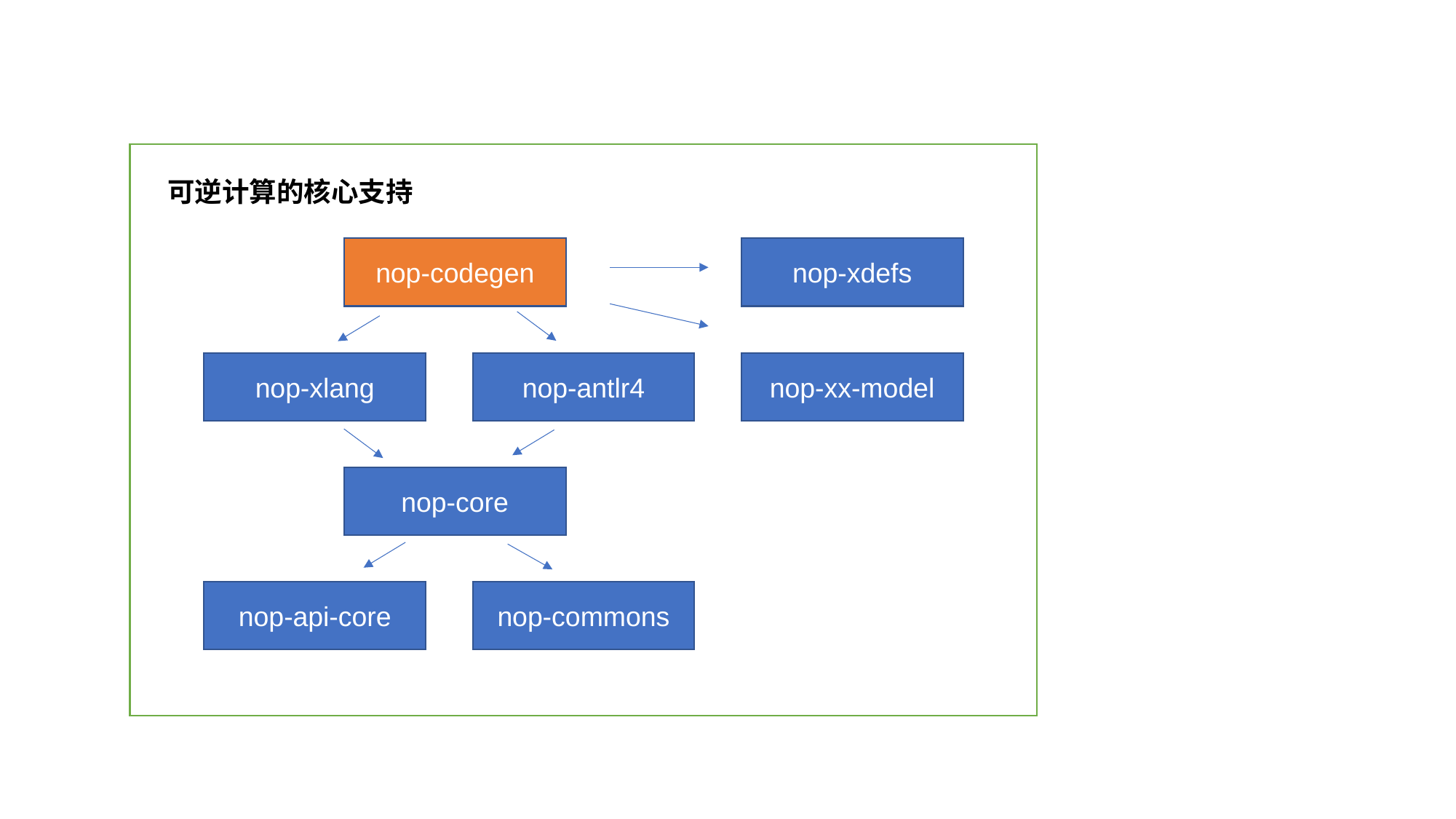

可逆计算的核心支持
nop-codegen
nop-xdefs
nop-xlang
nop-antlr4
nop-xx-model
nop-core
nop-api-core
nop-commons